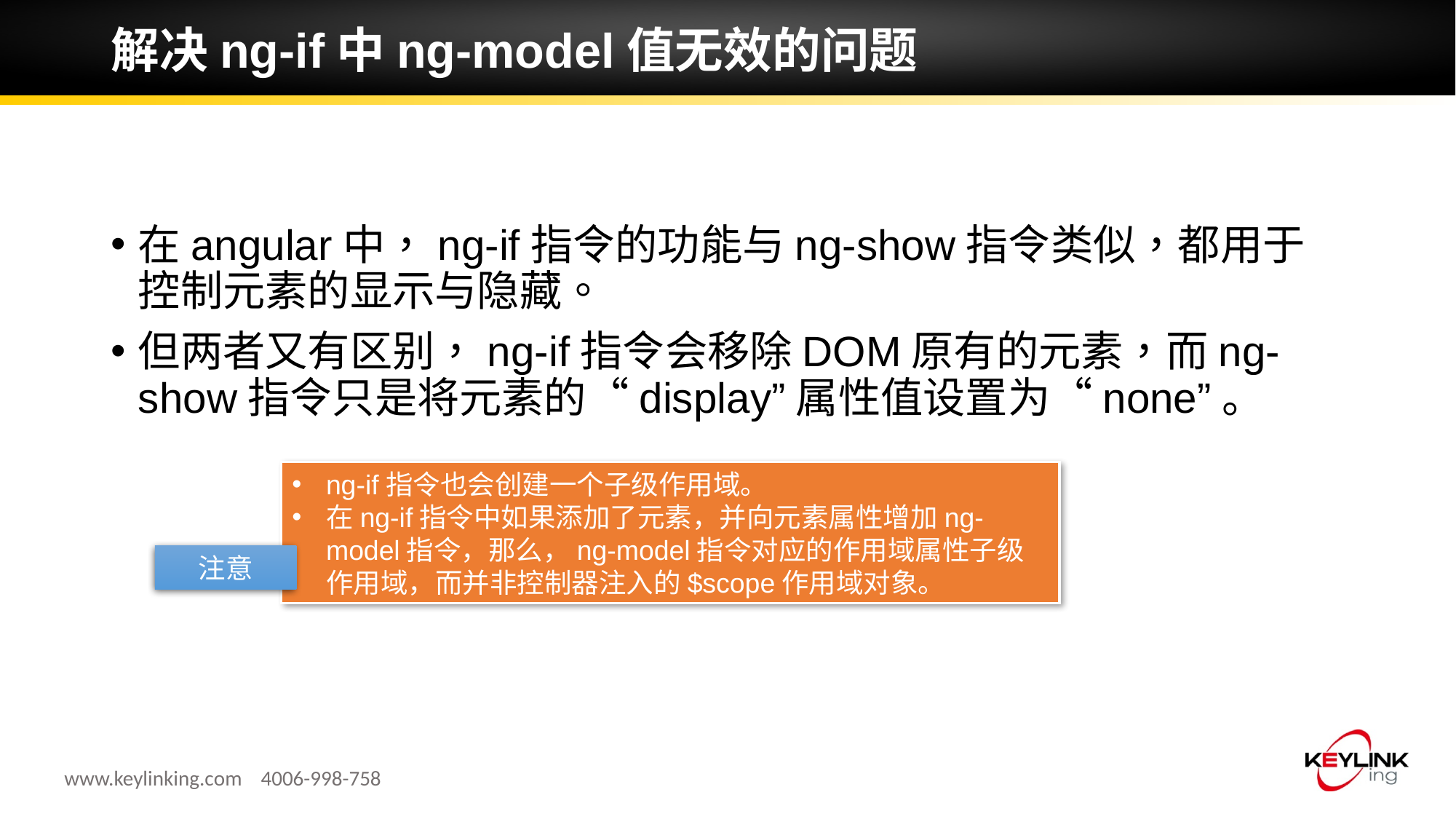

# 解决ng-if中ng-model值无效的问题
在angular中，ng-if指令的功能与ng-show指令类似，都用于控制元素的显示与隐藏。
但两者又有区别，ng-if指令会移除DOM原有的元素，而ng-show指令只是将元素的“display”属性值设置为“none”。

ng-if指令也会创建一个子级作用域。
在ng-if指令中如果添加了元素，并向元素属性增加ng-model指令，那么，ng-model指令对应的作用域属性子级作用域，而并非控制器注入的$scope作用域对象。
注意